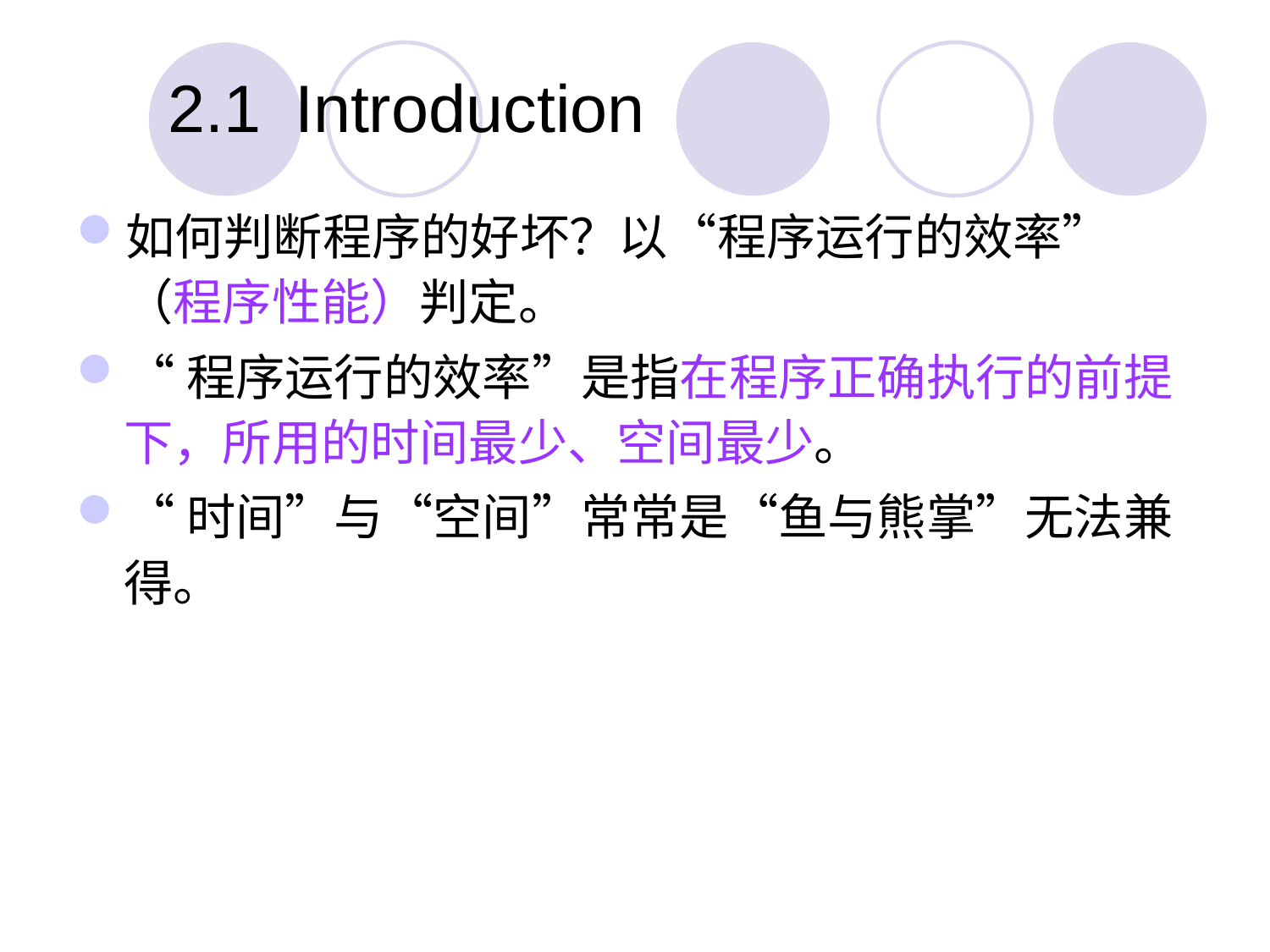

# 2.1	Introduction
如何判断程序的好坏？以“程序运行的效率”（程序性能）判定。
“程序运行的效率”是指在程序正确执行的前提下，所用的时间最少、空间最少。
“时间”与“空间”常常是“鱼与熊掌”无法兼得。

10